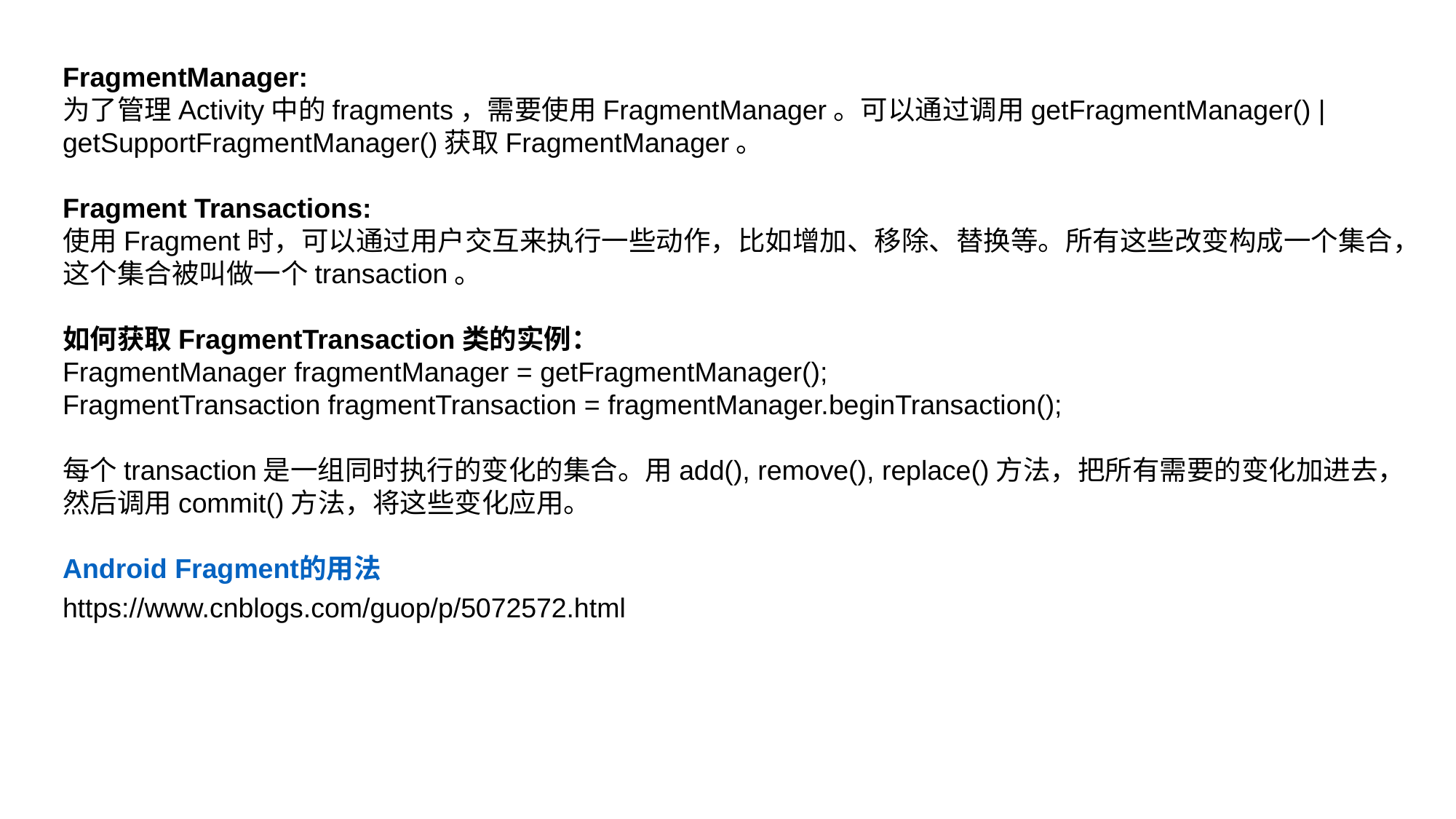

FragmentManager:
为了管理Activity中的fragments，需要使用FragmentManager。可以通过调用getFragmentManager() | getSupportFragmentManager()获取FragmentManager。

Fragment Transactions:
使用Fragment时，可以通过用户交互来执行一些动作，比如增加、移除、替换等。所有这些改变构成一个集合，这个集合被叫做一个transaction。

如何获取FragmentTransaction类的实例：
FragmentManager fragmentManager = getFragmentManager();
FragmentTransaction fragmentTransaction = fragmentManager.beginTransaction();

每个transaction是一组同时执行的变化的集合。用add(), remove(), replace()方法，把所有需要的变化加进去，然后调用commit()方法，将这些变化应用。

Android Fragment的用法
https://www.cnblogs.com/guop/p/5072572.html